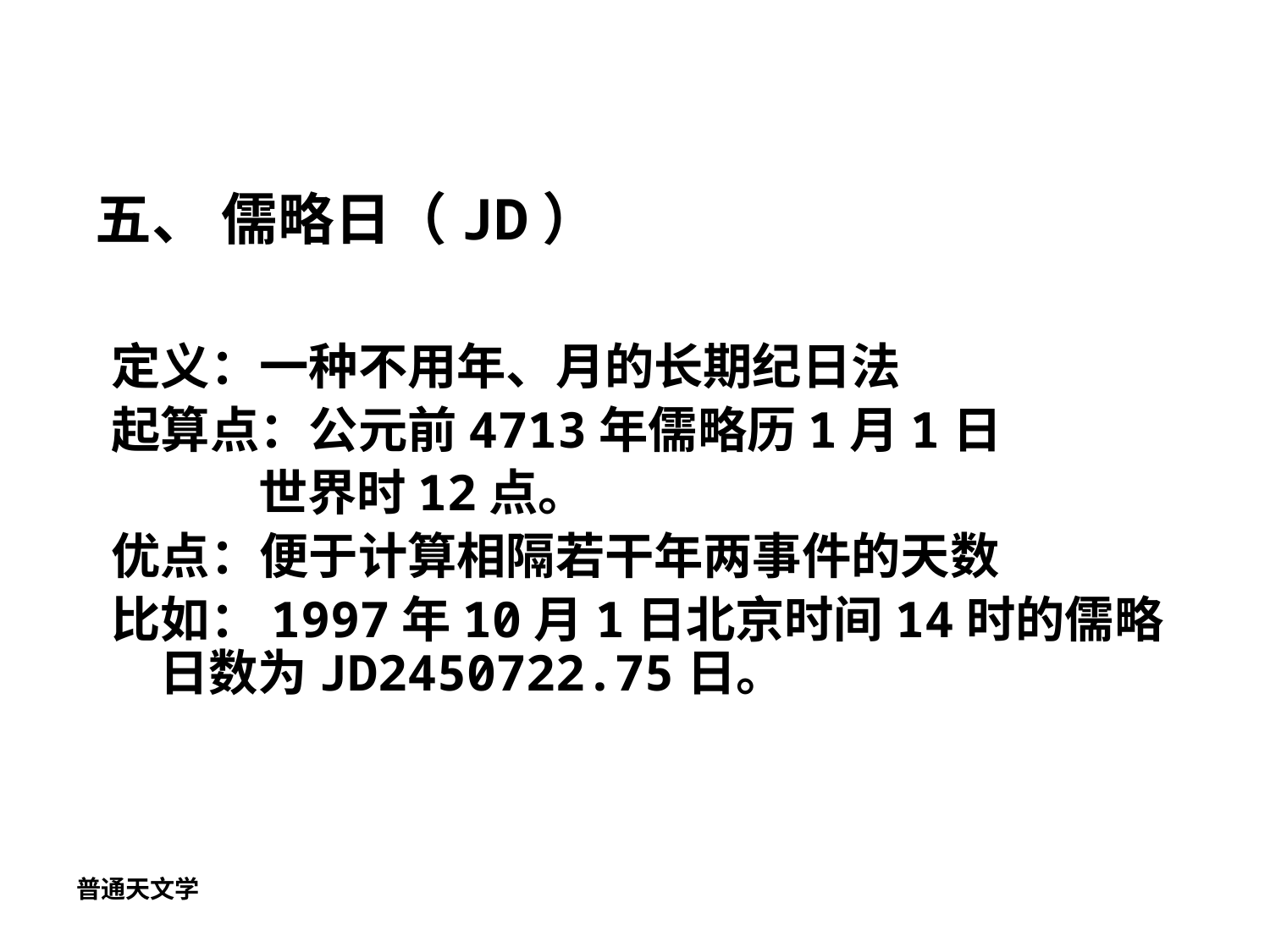

# 五、 儒略日（JD）
定义：一种不用年、月的长期纪日法
起算点：公元前4713年儒略历1月1日
            世界时12点。
优点：便于计算相隔若干年两事件的天数
比如：1997年10月1日北京时间14时的儒略日数为JD2450722.75日。
普通天文学